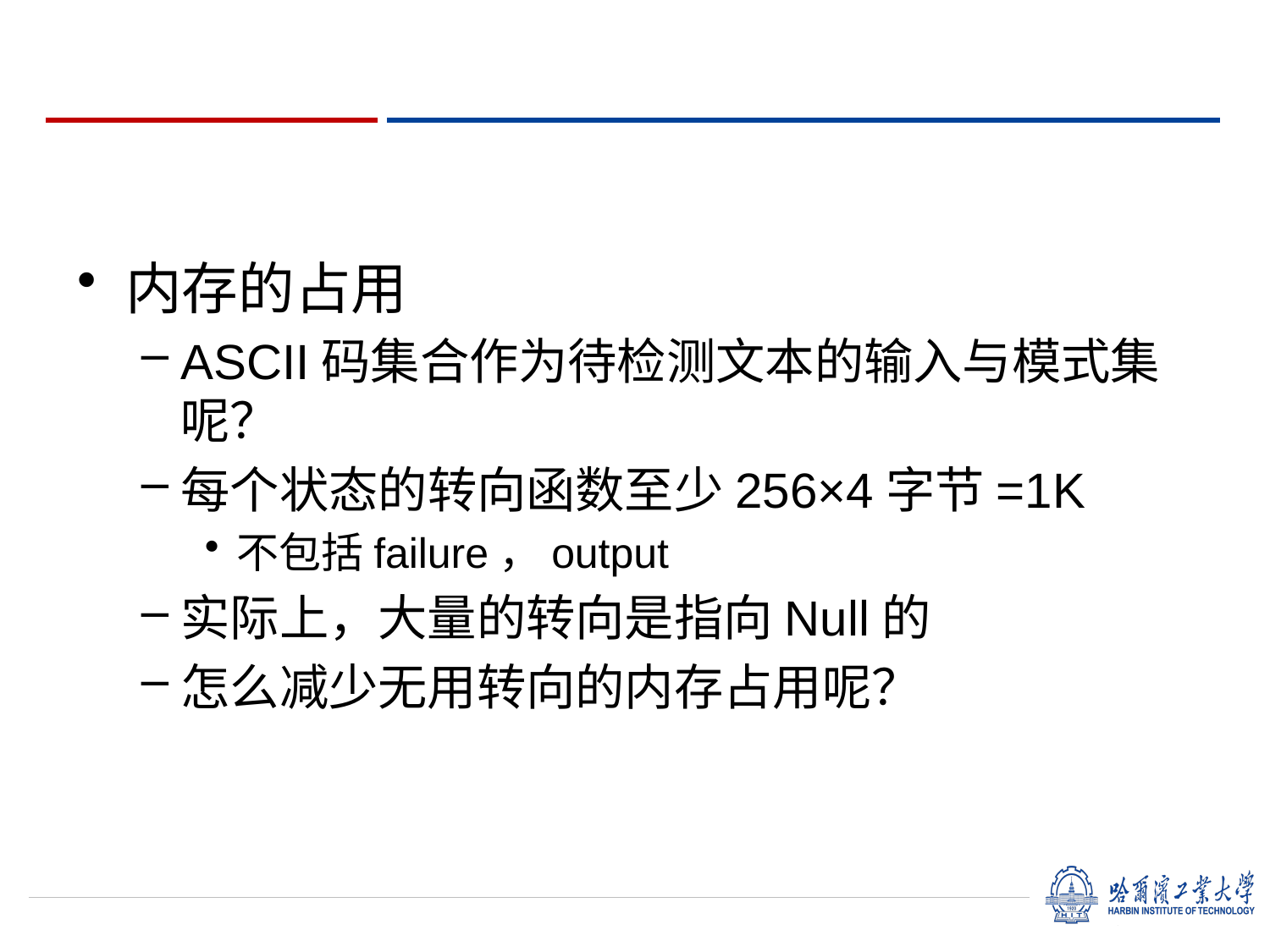

内存的占用
ASCII码集合作为待检测文本的输入与模式集呢？
每个状态的转向函数至少256×4字节=1K
不包括failure，output
实际上，大量的转向是指向Null的
怎么减少无用转向的内存占用呢？